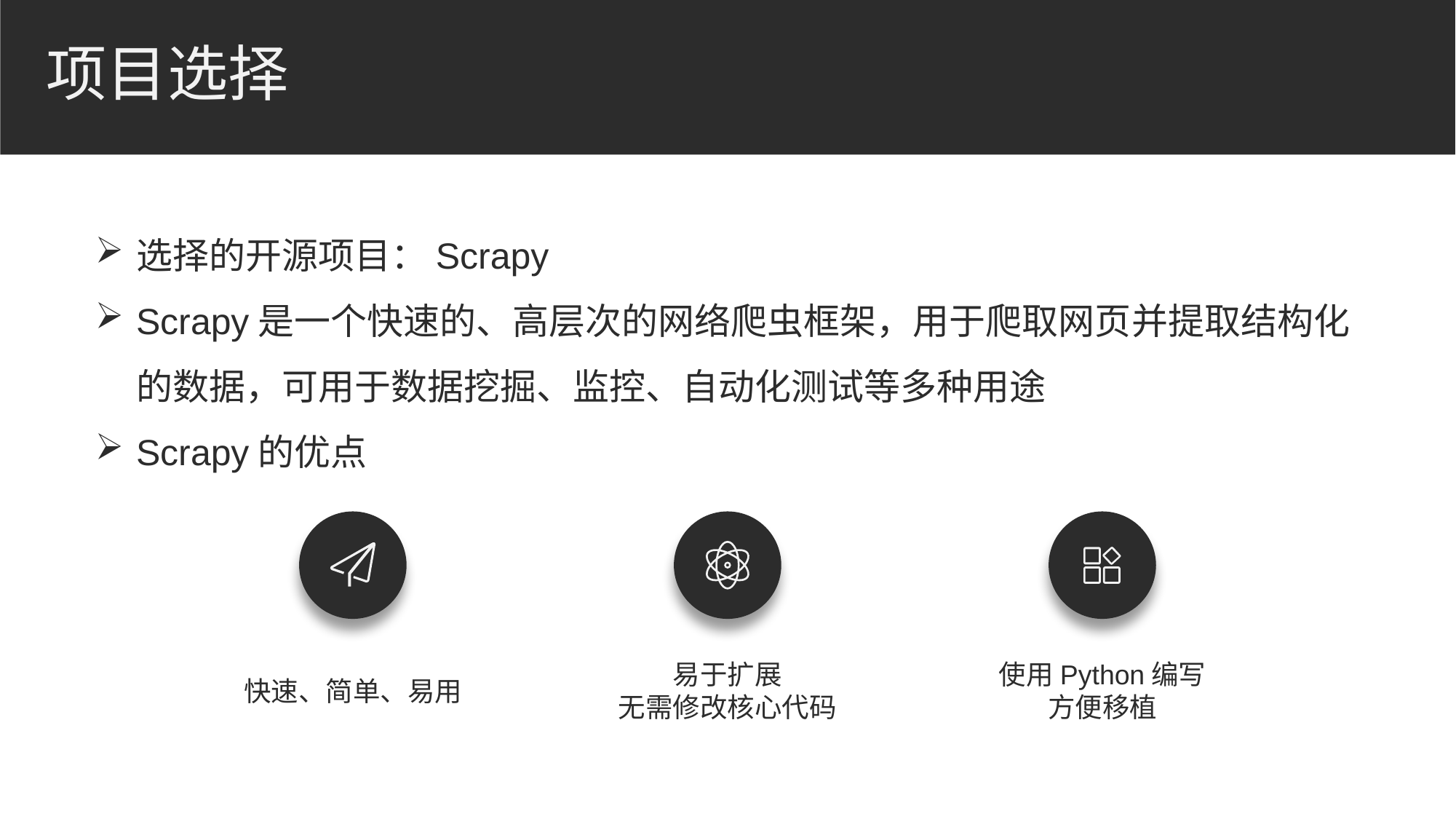

# 项目选择
选择的开源项目：Scrapy
Scrapy是一个快速的、高层次的网络爬虫框架，用于爬取网页并提取结构化的数据，可用于数据挖掘、监控、自动化测试等多种用途
Scrapy的优点

易于扩展
无需修改核心代码
使用Python编写
方便移植
快速、简单、易用